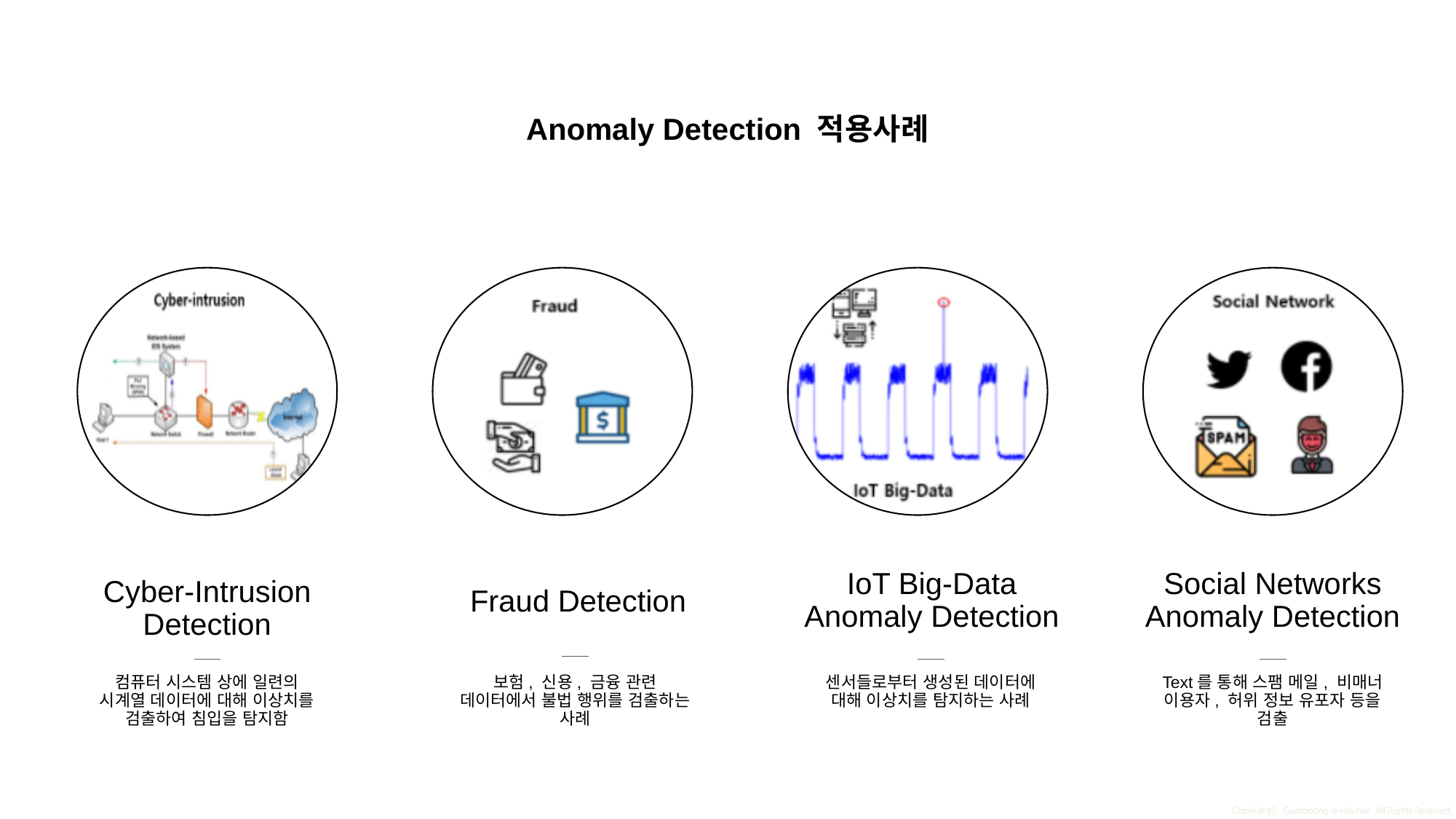

# Anomaly Detection 적용사례

IoT Big-Data Anomaly Detection
Social Networks Anomaly Detection
Cyber-Intrusion Detection
Fraud Detection
컴퓨터 시스템 상에 일련의 시계열 데이터에 대해 이상치를 검출하여 침입을 탐지함
보험, 신용, 금융 관련 데이터에서 불법 행위를 검출하는 사례
센서들로부터 생성된 데이터에 대해 이상치를 탐지하는 사례
Text를 통해 스팸 메일, 비매너 이용자, 허위 정보 유포자 등을 검출